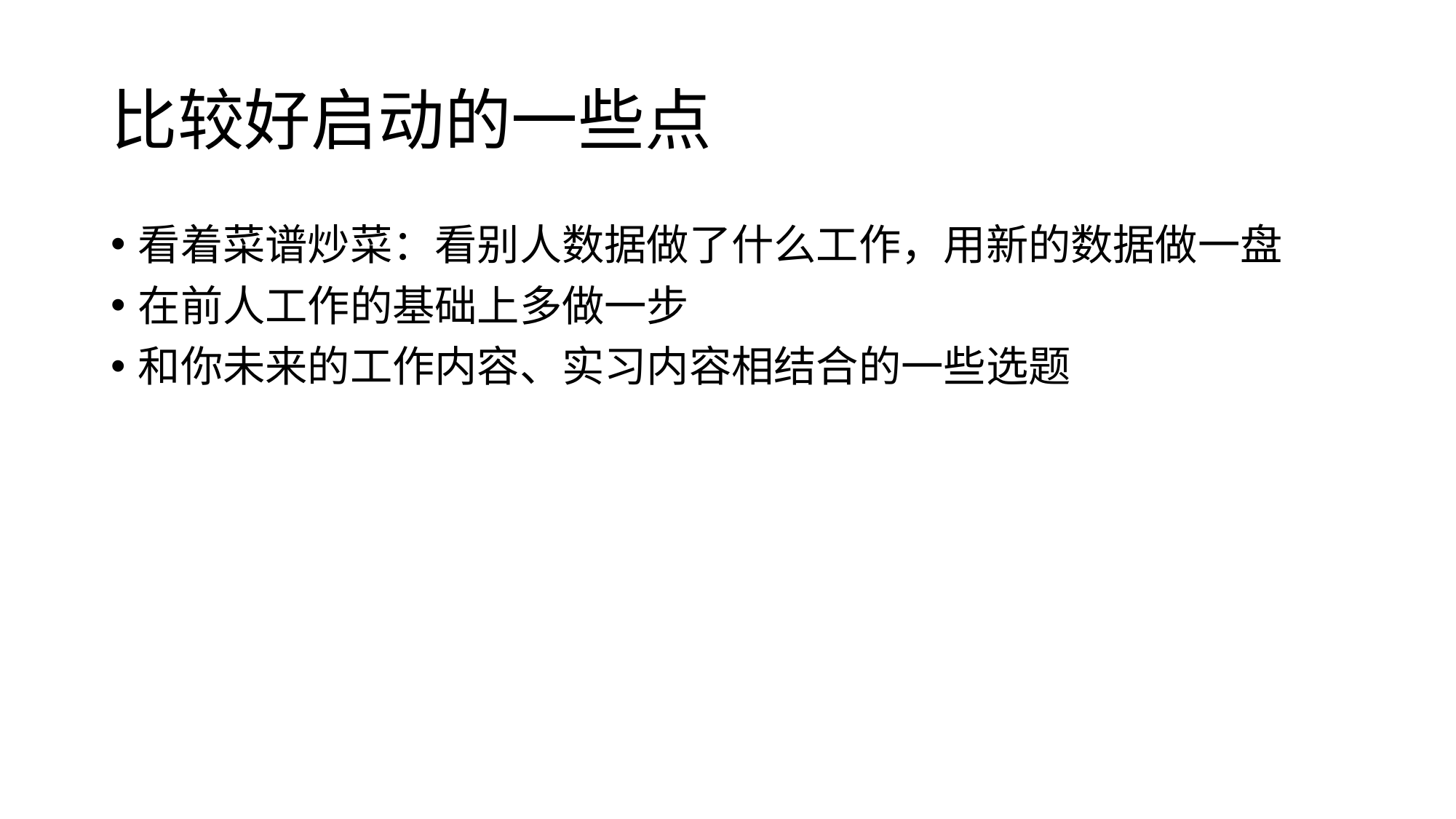

# 比较好启动的一些点
看着菜谱炒菜：看别人数据做了什么工作，用新的数据做一盘
在前人工作的基础上多做一步
和你未来的工作内容、实习内容相结合的一些选题